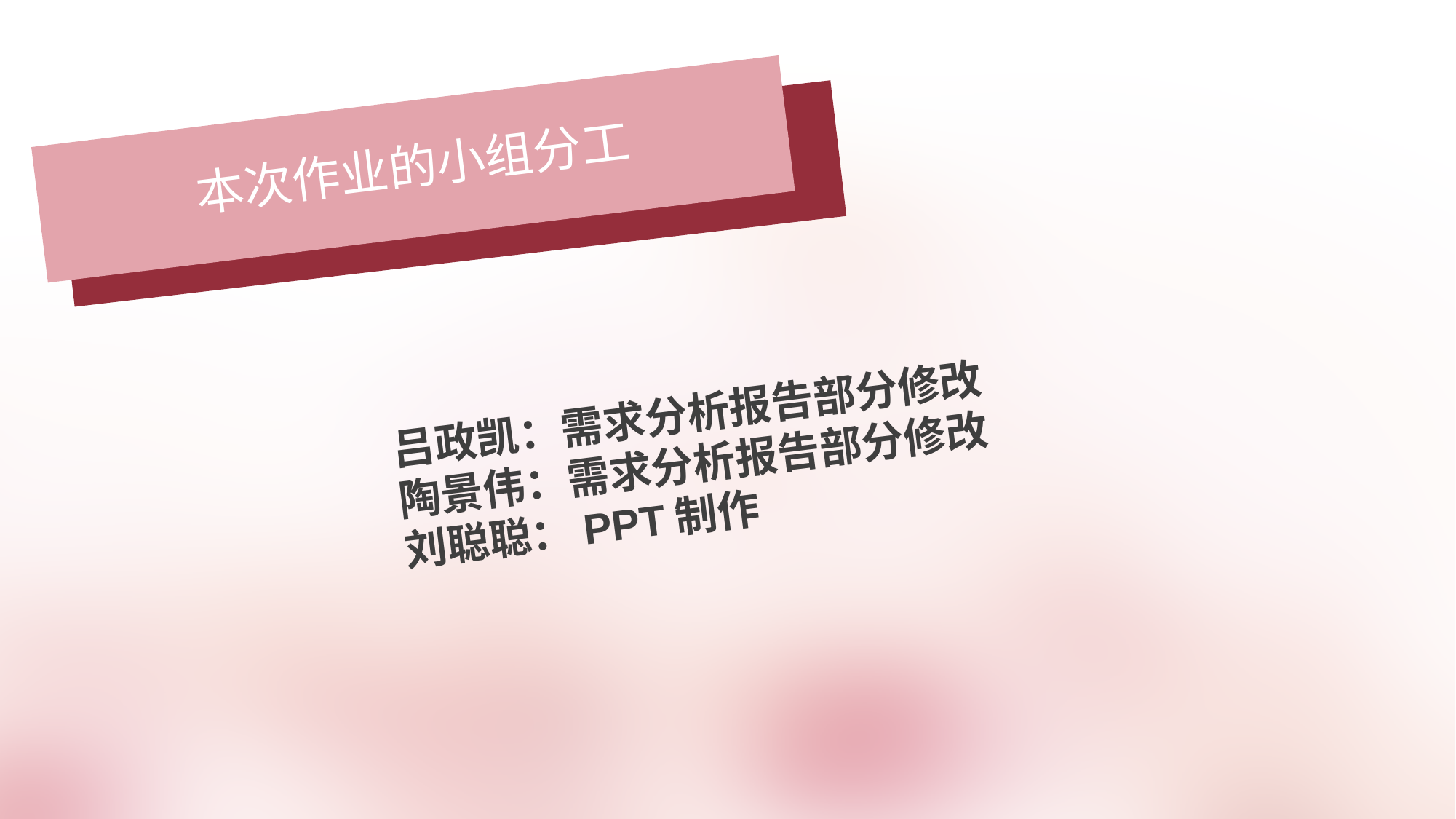

# 本次作业的小组分工

吕政凯：需求分析报告部分修改
陶景伟：需求分析报告部分修改
刘聪聪：PPT制作